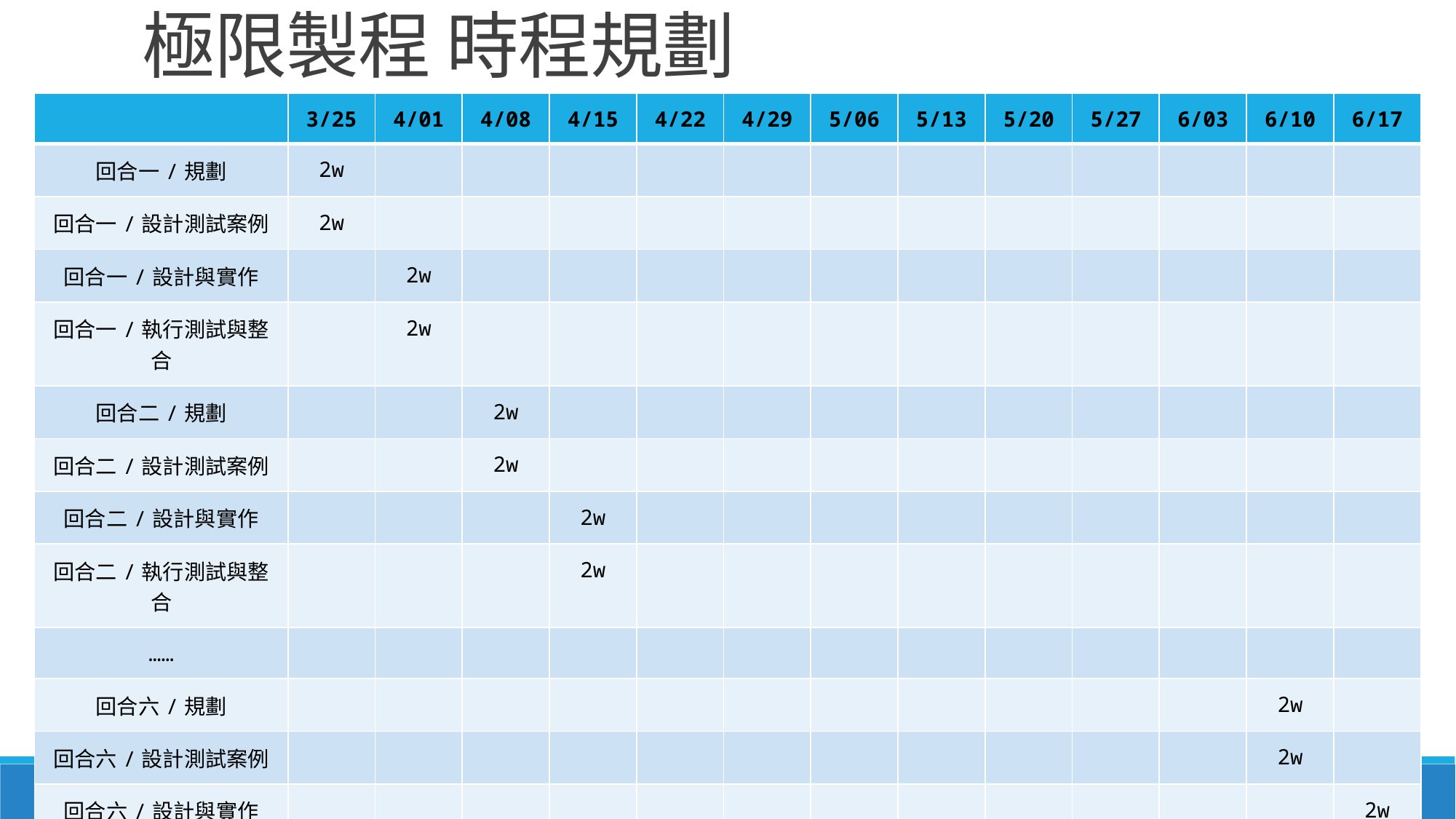

極限製程 時程規劃
|  | 3/25 | 4/01 | 4/08 | 4/15 | 4/22 | 4/29 | 5/06 | 5/13 | 5/20 | 5/27 | 6/03 | 6/10 | 6/17 |
| --- | --- | --- | --- | --- | --- | --- | --- | --- | --- | --- | --- | --- | --- |
| 回合一/規劃 | 2w |  |  |  |  |  |  |  |  |  |  |  |  |
| 回合一/設計測試案例 | 2w |  |  |  |  |  |  |  |  |  |  |  |  |
| 回合一/設計與實作 |  | 2w |  |  |  |  |  |  |  |  |  |  |  |
| 回合一/執行測試與整合 |  | 2w |  |  |  |  |  |  |  |  |  |  |  |
| 回合二/規劃 |  |  | 2w |  |  |  |  |  |  |  |  |  |  |
| 回合二/設計測試案例 |  |  | 2w |  |  |  |  |  |  |  |  |  |  |
| 回合二/設計與實作 |  |  |  | 2w |  |  |  |  |  |  |  |  |  |
| 回合二/執行測試與整合 |  |  |  | 2w |  |  |  |  |  |  |  |  |  |
| …… |  |  |  |  |  |  |  |  |  |  |  |  |  |
| 回合六/規劃 |  |  |  |  |  |  |  |  |  |  |  | 2w |  |
| 回合六/設計測試案例 |  |  |  |  |  |  |  |  |  |  |  | 2w |  |
| 回合六/設計與實作 |  |  |  |  |  |  |  |  |  |  |  |  | 2w |
| 回合六/執行測試與整合 |  |  |  |  |  |  |  |  |  |  |  |  | 2w |
軟體工程第二組
14